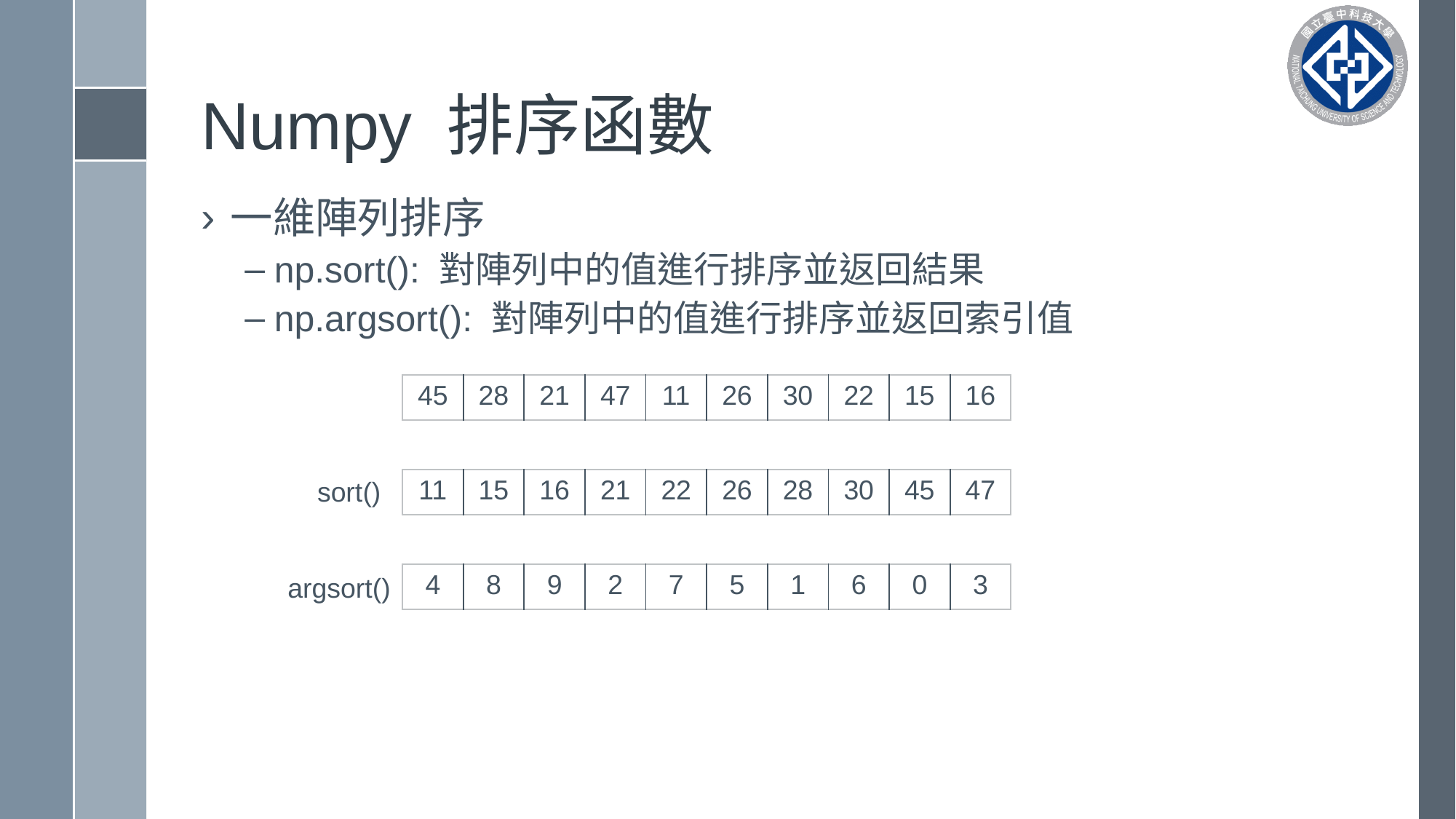

# Numpy 排序函數
一維陣列排序
np.sort(): 對陣列中的值進行排序並返回結果
np.argsort(): 對陣列中的值進行排序並返回索引值
| 45 | 28 | 21 | 47 | 11 | 26 | 30 | 22 | 15 | 16 |
| --- | --- | --- | --- | --- | --- | --- | --- | --- | --- |
sort()
| 11 | 15 | 16 | 21 | 22 | 26 | 28 | 30 | 45 | 47 |
| --- | --- | --- | --- | --- | --- | --- | --- | --- | --- |
| 4 | 8 | 9 | 2 | 7 | 5 | 1 | 6 | 0 | 3 |
| --- | --- | --- | --- | --- | --- | --- | --- | --- | --- |
argsort()